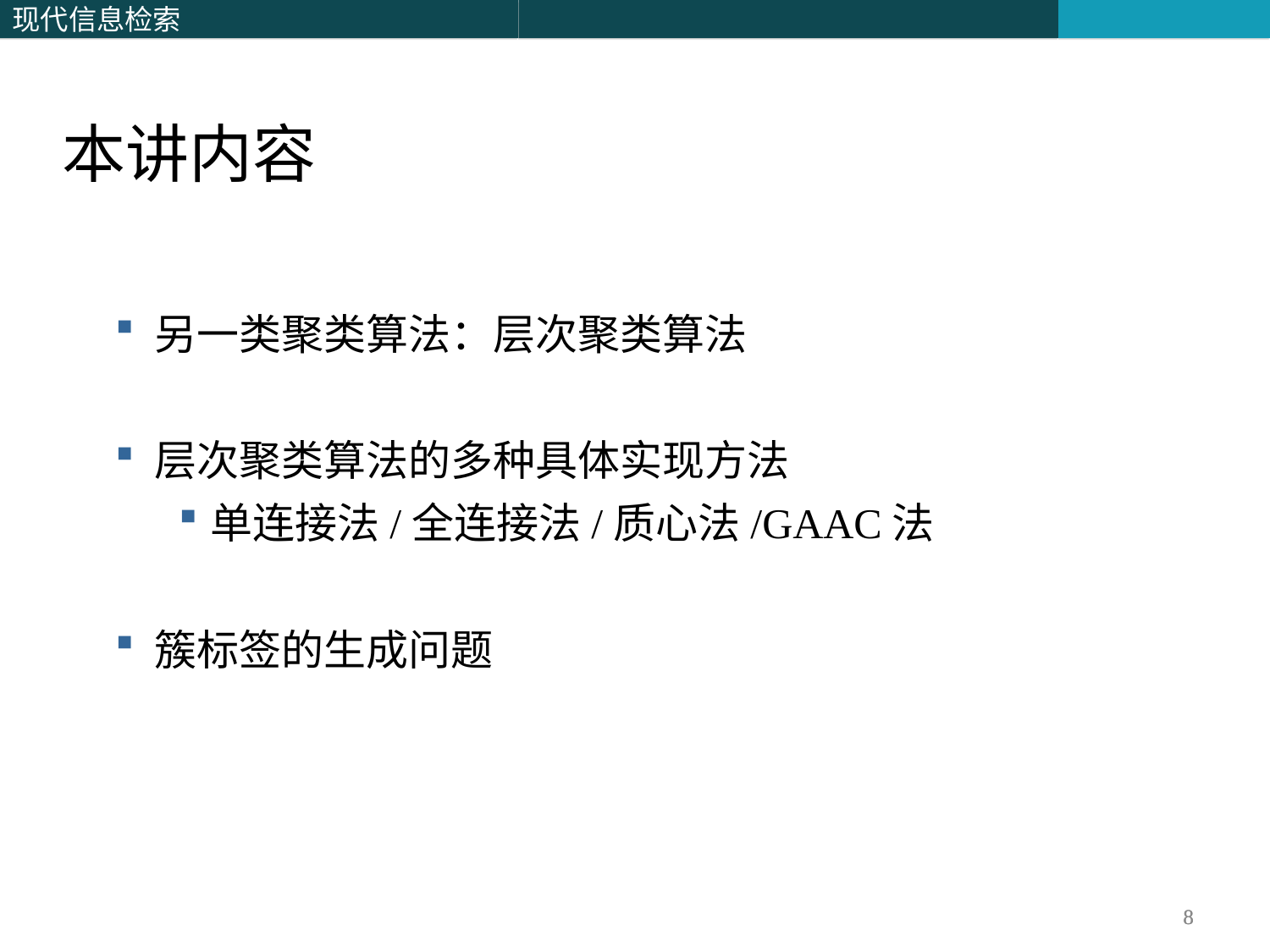

本讲内容

另一类聚类算法：层次聚类算法

层次聚类算法的多种具体实现方法
单连接法/全连接法/质心法/GAAC法

簇标签的生成问题
8
8